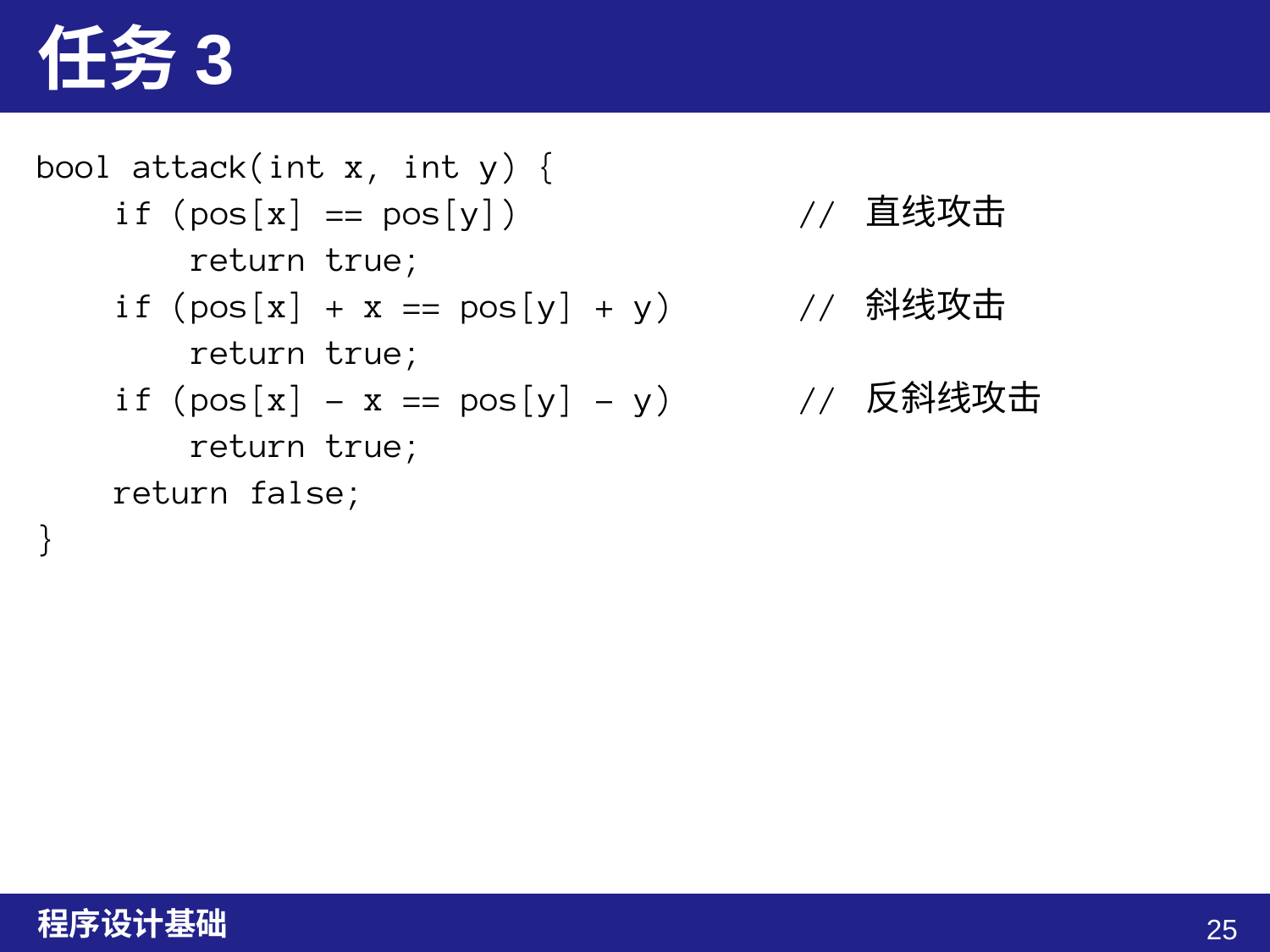

# 任务3
bool attack(int x, int y) {
    if (pos[x] == pos[y])			// 直线攻击
        return true;
    if (pos[x] + x == pos[y] + y)	// 斜线攻击
        return true;
    if (pos[x] - x == pos[y] - y)	// 反斜线攻击
        return true;
    return false;
}